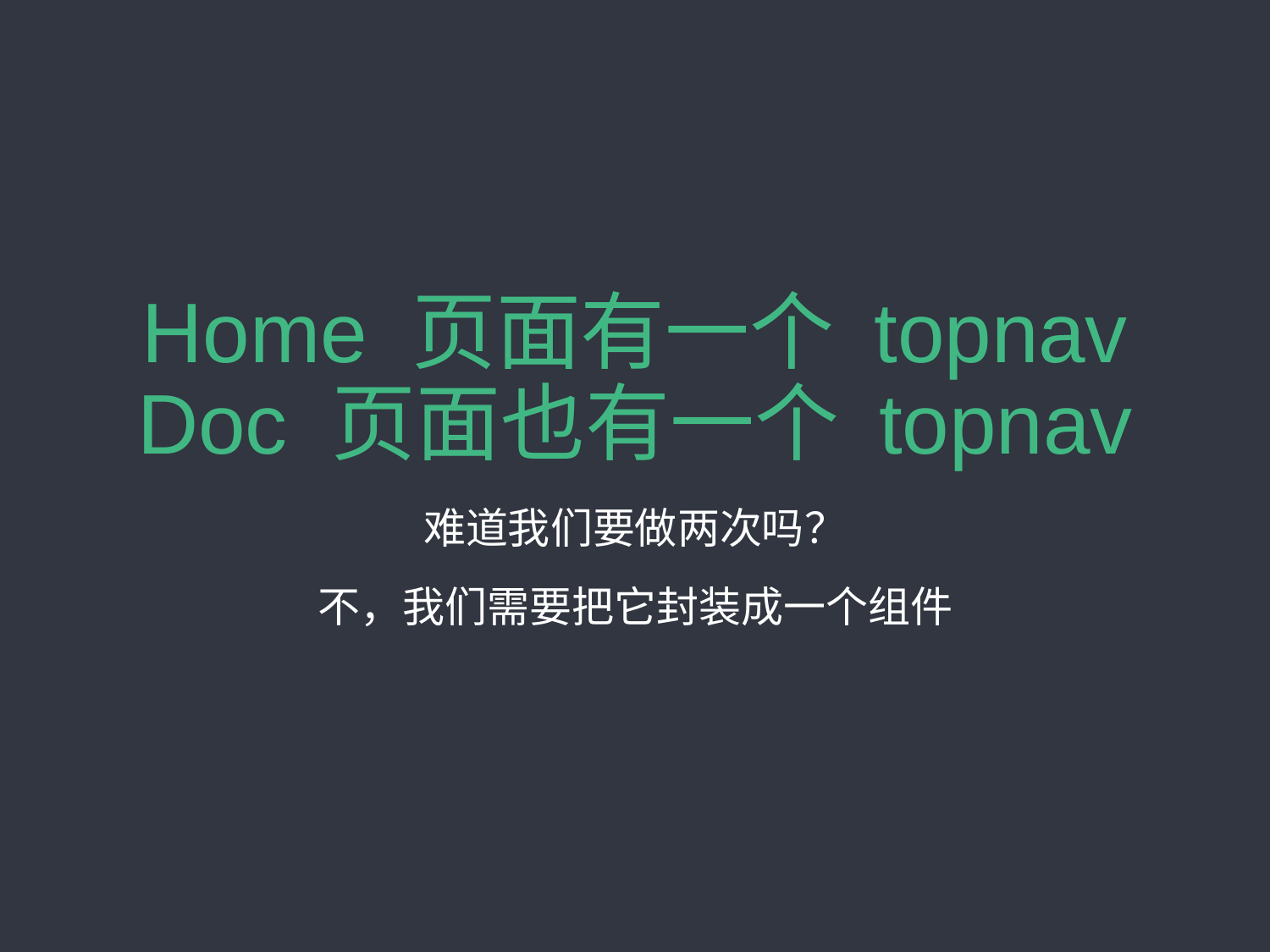

# Home 页面有一个 topnav Doc 页面也有一个 topnav
难道我们要做两次吗？
不，我们需要把它封装成一个组件